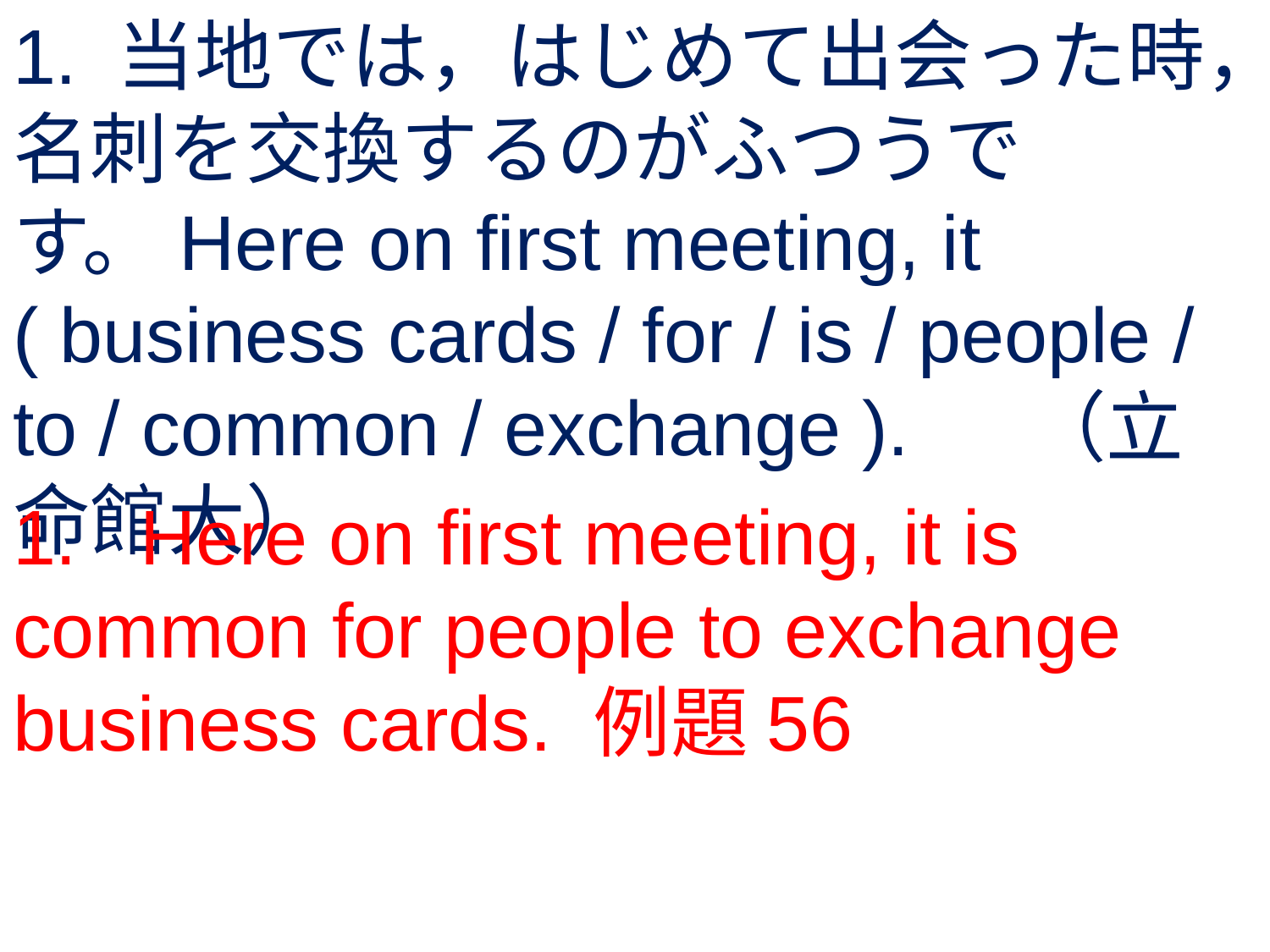

# 1. 当地では，はじめて出会った時，名刺を交換するのがふつうです。Here on first meeting, it ( business cards / for / is / people / to / common / exchange ). 	（立命館大）
1.	Here on first meeting, it is common for people to exchange business cards. 例題56